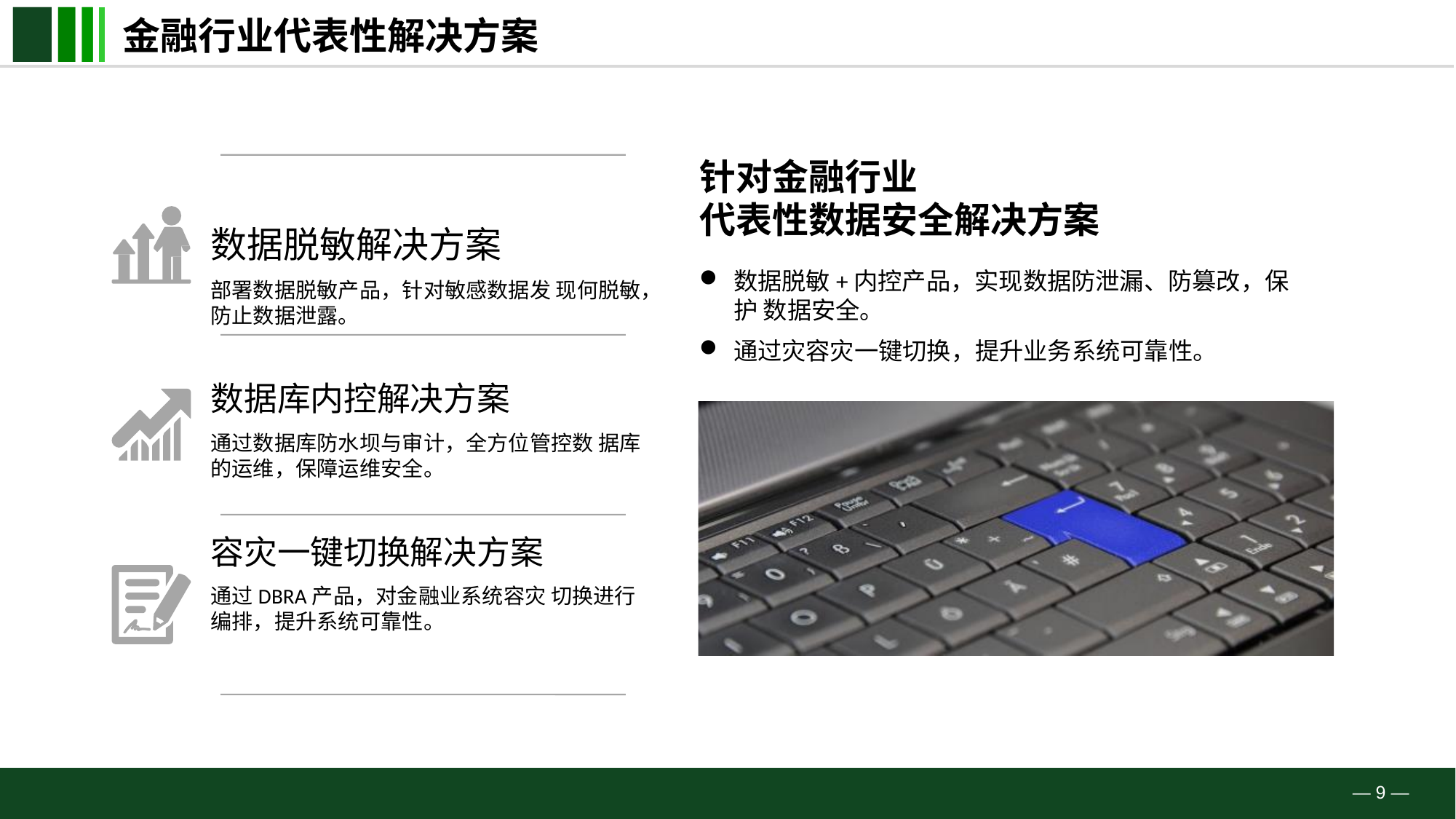

# 金融行业代表性解决方案
针对金融行业
代表性数据安全解决方案
数据脱敏+内控产品，实现数据防泄漏、防篡改，保护 数据安全。
通过灾容灾一键切换，提升业务系统可靠性。

数据脱敏解决方案
部署数据脱敏产品，针对敏感数据发 现何脱敏，防止数据泄露。

数据库内控解决方案
通过数据库防水坝与审计，全方位管控数 据库的运维，保障运维安全。

容灾一键切换解决方案
通过DBRA产品，对金融业系统容灾 切换进行编排，提升系统可靠性。

— 9 —